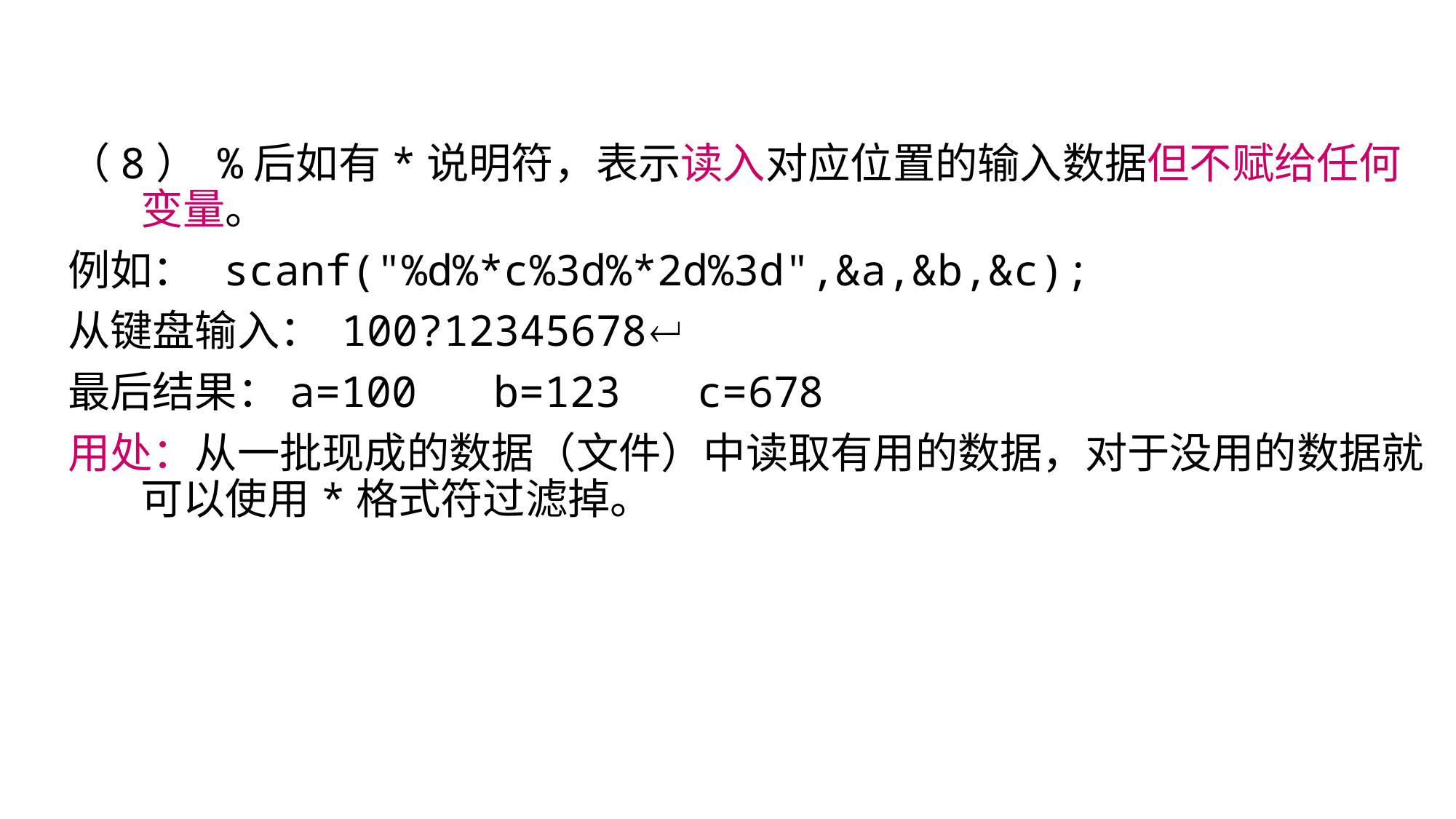

（8） %后如有*说明符，表示读入对应位置的输入数据但不赋给任何变量。
例如：  scanf("%d%*c%3d%*2d%3d",&a,&b,&c);
从键盘输入： 100?12345678↵
最后结果：a=100   b=123   c=678
用处：从一批现成的数据（文件）中读取有用的数据，对于没用的数据就可以使用*格式符过滤掉。